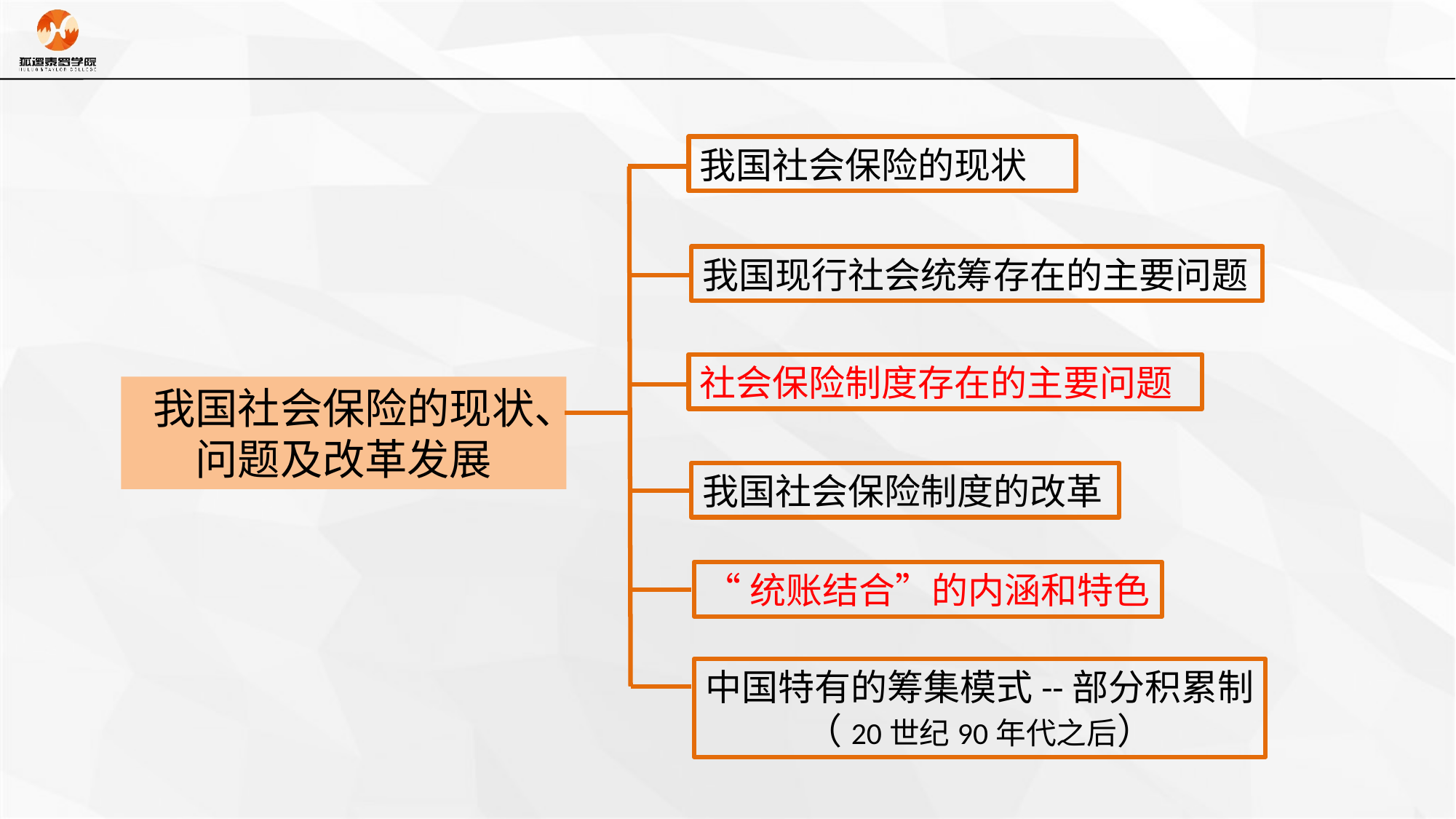

我国社会保险的现状
我国现行社会统筹存在的主要问题
我国社会保险的现状、问题及改革发展
我国社会保险制度的改革
社会保险制度存在的主要问题
“统账结合”的内涵和特色
中国特有的筹集模式--部分积累制
（20世纪90年代之后）